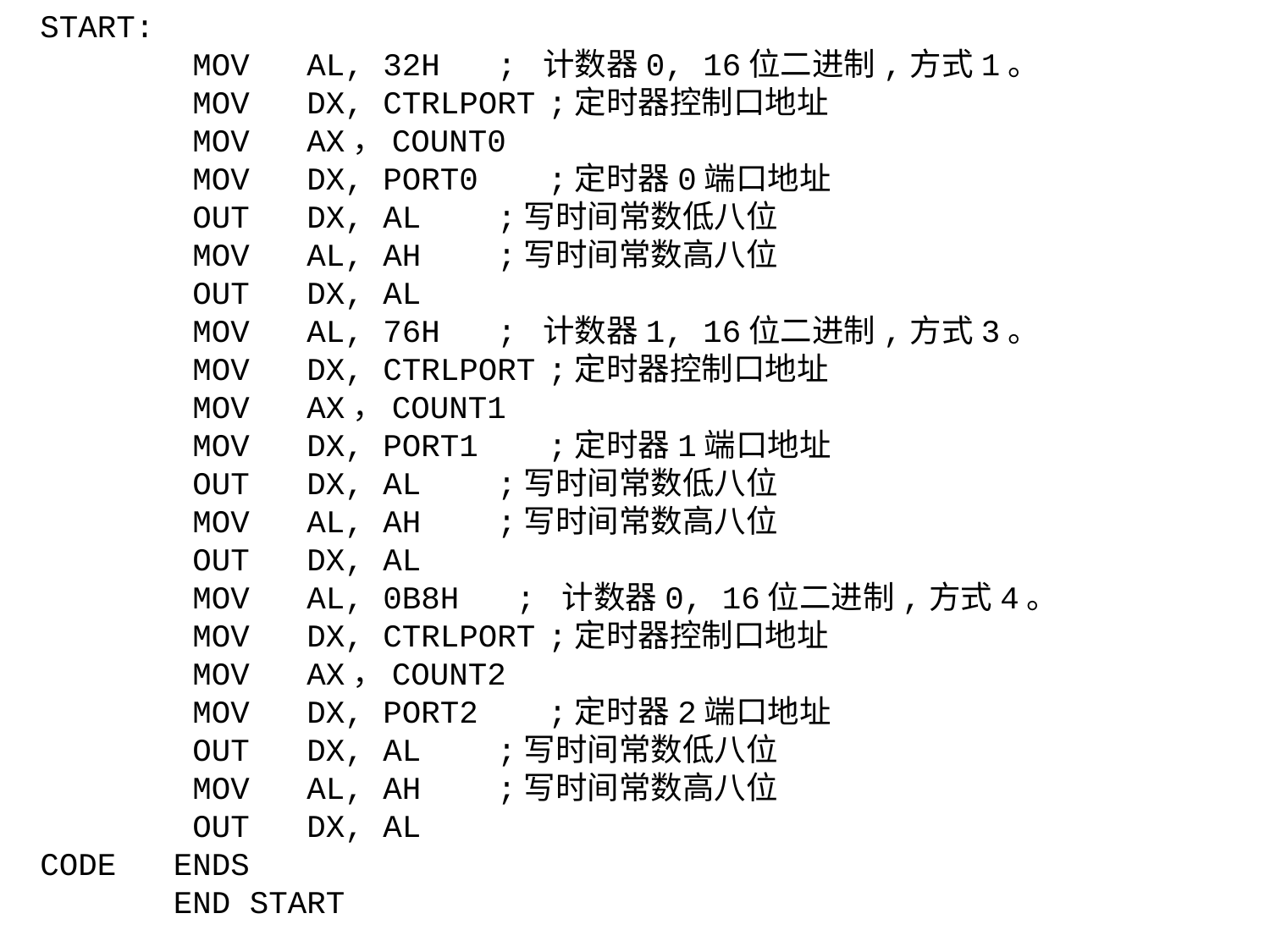

START:
        MOV   AL, 32H   ; 计数器0, 16位二进制,方式1。
        MOV   DX, CTRLPORT	;定时器控制口地址
        MOV   AX，COUNT0
        MOV   DX, PORT0	;定时器0端口地址
        OUT   DX, AL    ;写时间常数低八位
        MOV   AL, AH    ;写时间常数高八位
        OUT   DX, AL
        MOV   AL, 76H   ; 计数器1, 16位二进制,方式3。
        MOV   DX, CTRLPORT	;定时器控制口地址
        MOV   AX，COUNT1
        MOV   DX, PORT1	;定时器1端口地址
        OUT   DX, AL    ;写时间常数低八位
        MOV   AL, AH    ;写时间常数高八位
        OUT   DX, AL
        MOV   AL, 0B8H   ; 计数器0, 16位二进制,方式4。
        MOV   DX, CTRLPORT	;定时器控制口地址
        MOV   AX，COUNT2
        MOV   DX, PORT2	;定时器2端口地址
        OUT   DX, AL    ;写时间常数低八位
        MOV   AL, AH    ;写时间常数高八位
        OUT   DX, AL
CODE   ENDS
       END START